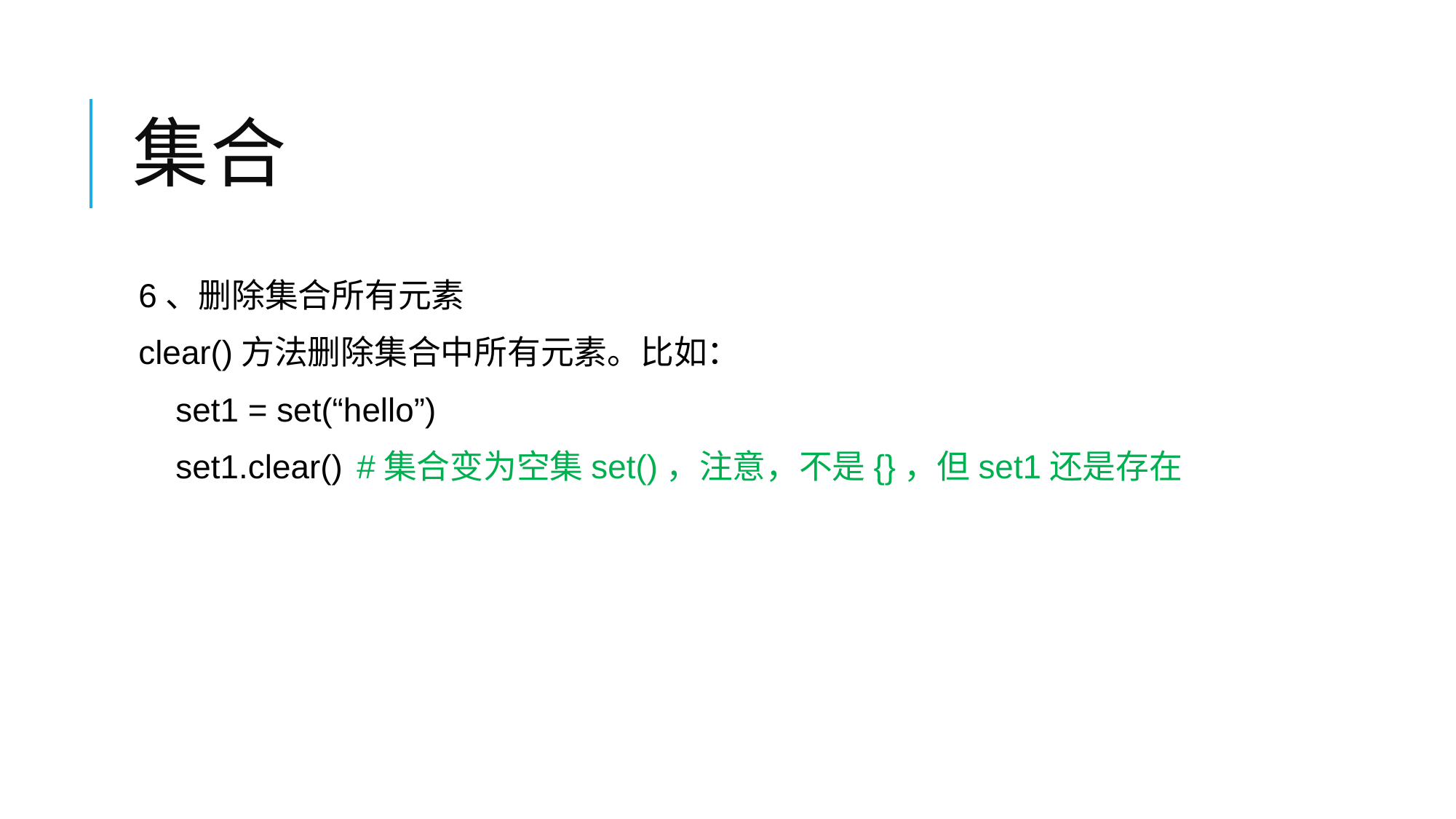

# 集合
6、删除集合所有元素
clear()方法删除集合中所有元素。比如：
    set1 = set(“hello”)
    set1.clear()	#集合变为空集set()，注意，不是{}，但set1还是存在